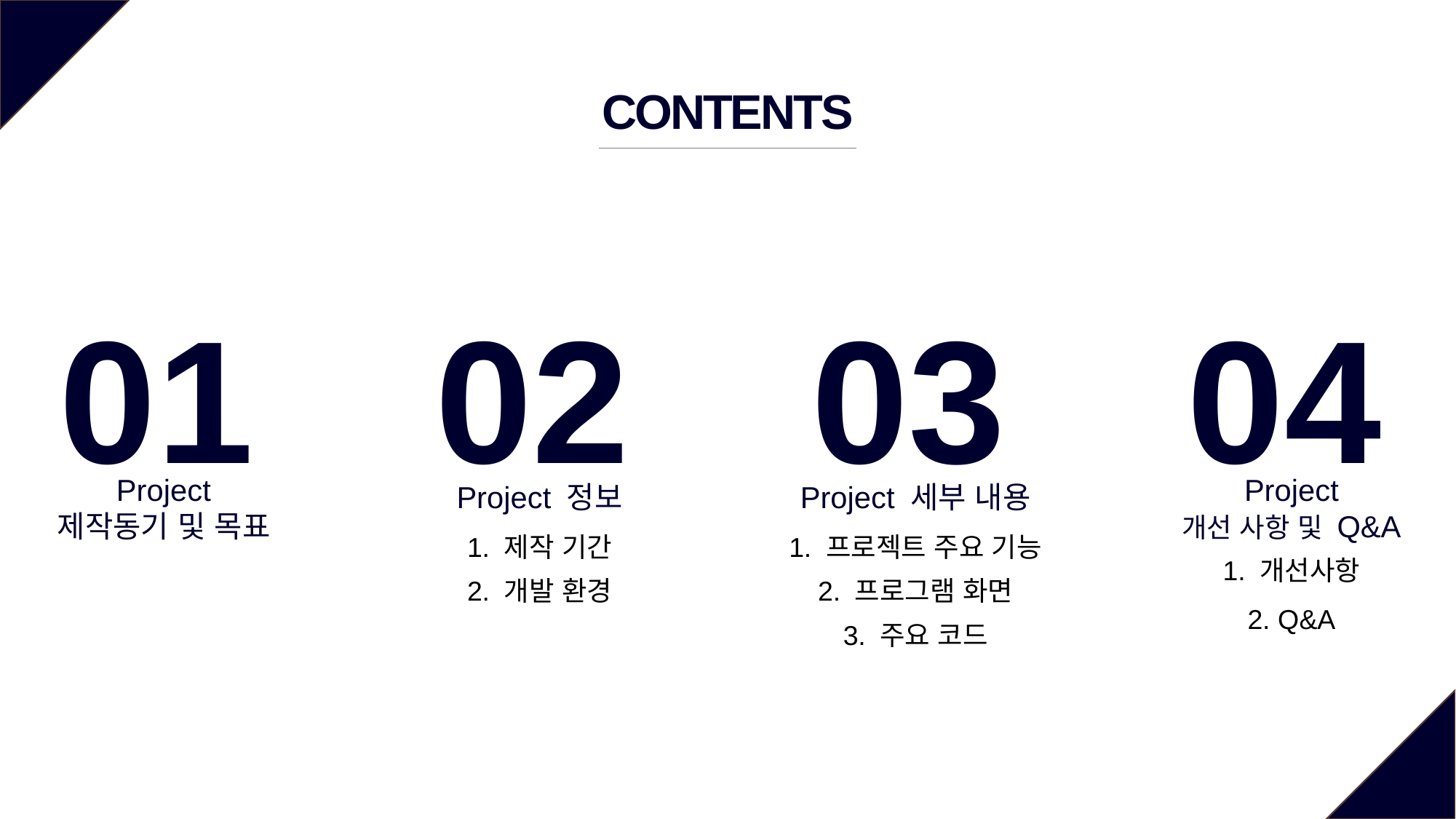

CONTENTS
01
02
03
04
Project
제작동기 및 목표
Project 정보
Project 세부 내용
Project
개선 사항 및 Q&A
1. 제작 기간
1. 프로젝트 주요 기능
1. 개선사항
2. 개발 환경
2. 프로그램 화면
2. Q&A
3. 주요 코드